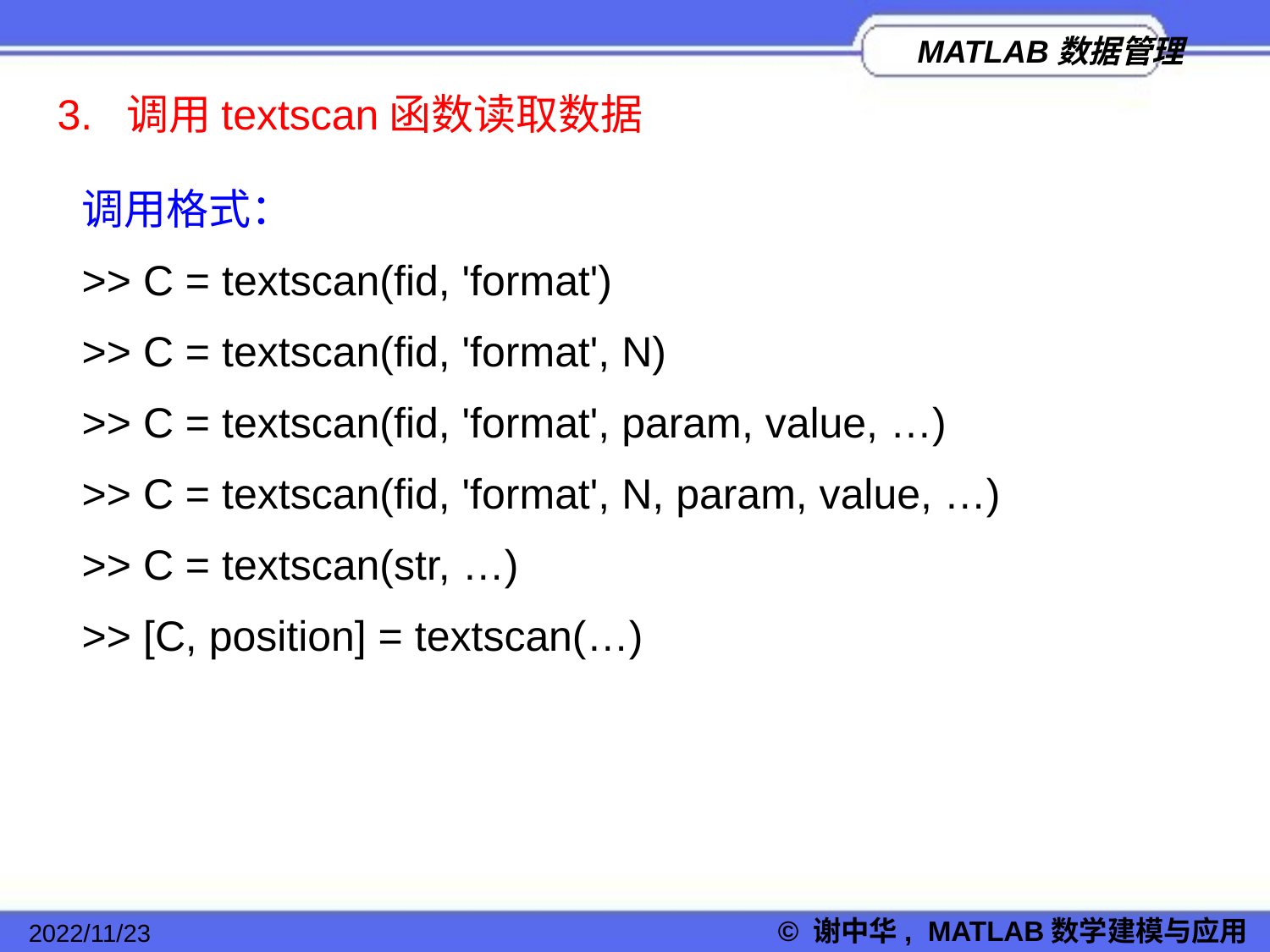

3.  调用textscan函数读取数据
调用格式：
>> C = textscan(fid, 'format')
>> C = textscan(fid, 'format', N)
>> C = textscan(fid, 'format', param, value, …)
>> C = textscan(fid, 'format', N, param, value, …)
>> C = textscan(str, …)
>> [C, position] = textscan(…)
© 谢中华,  MATLAB数学建模与应用